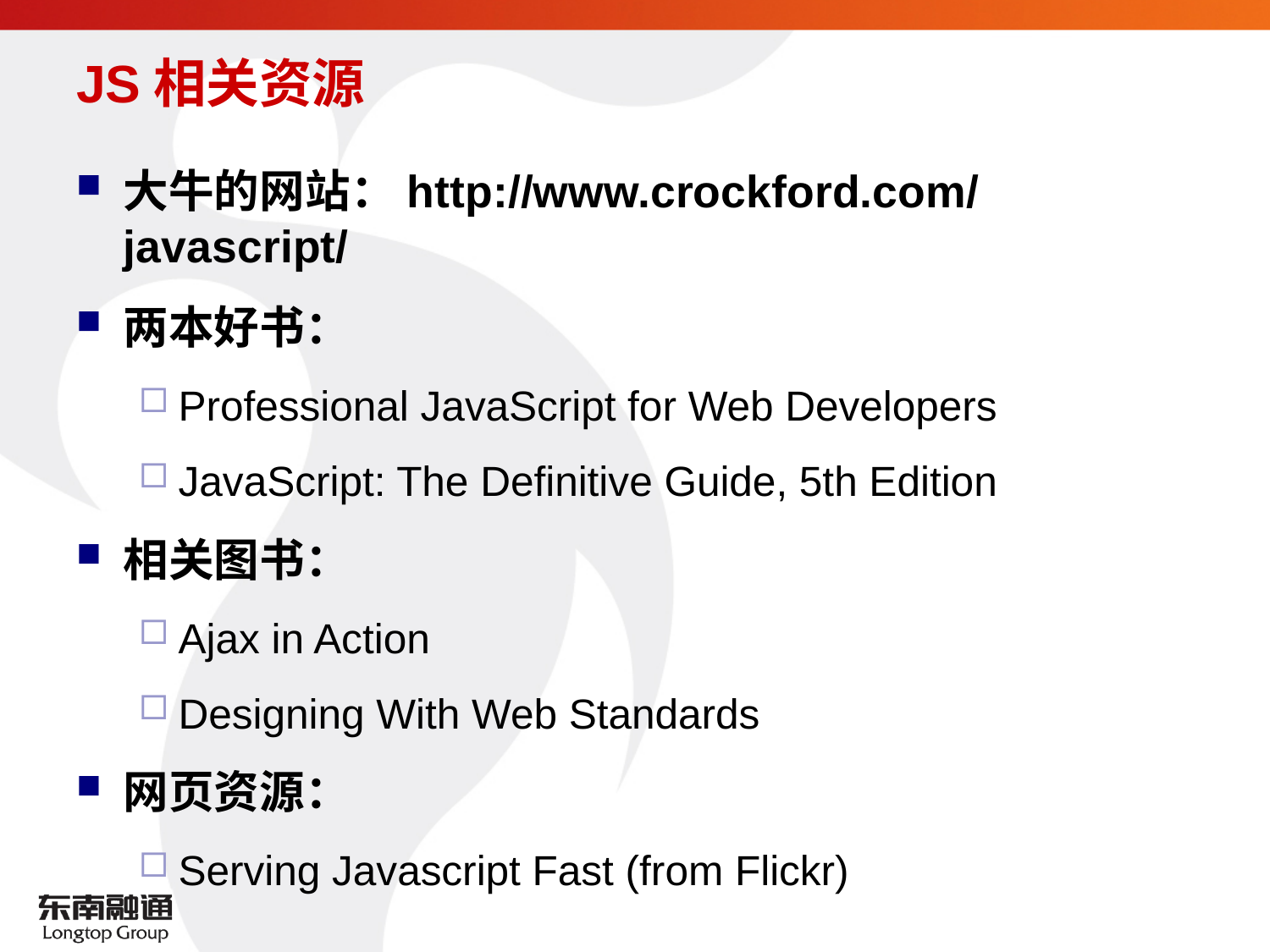

# JS相关资源
大牛的网站：http://www.crockford.com/javascript/
两本好书：
Professional JavaScript for Web Developers
JavaScript: The Definitive Guide, 5th Edition
相关图书：
Ajax in Action
Designing With Web Standards
网页资源：
Serving Javascript Fast (from Flickr)